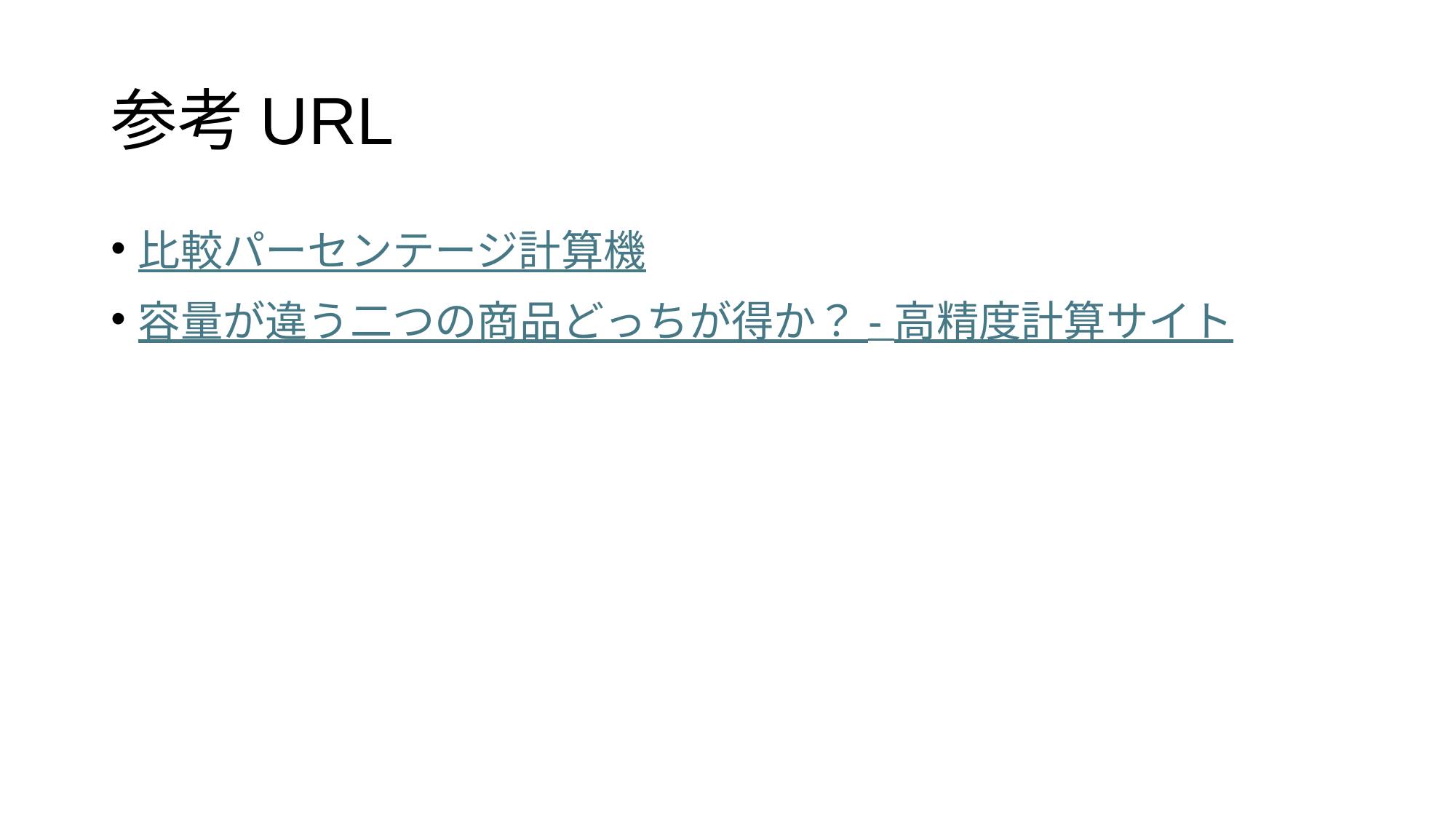

# 参考URL
比較パーセンテージ計算機
容量が違う二つの商品どっちが得か？ - 高精度計算サイト